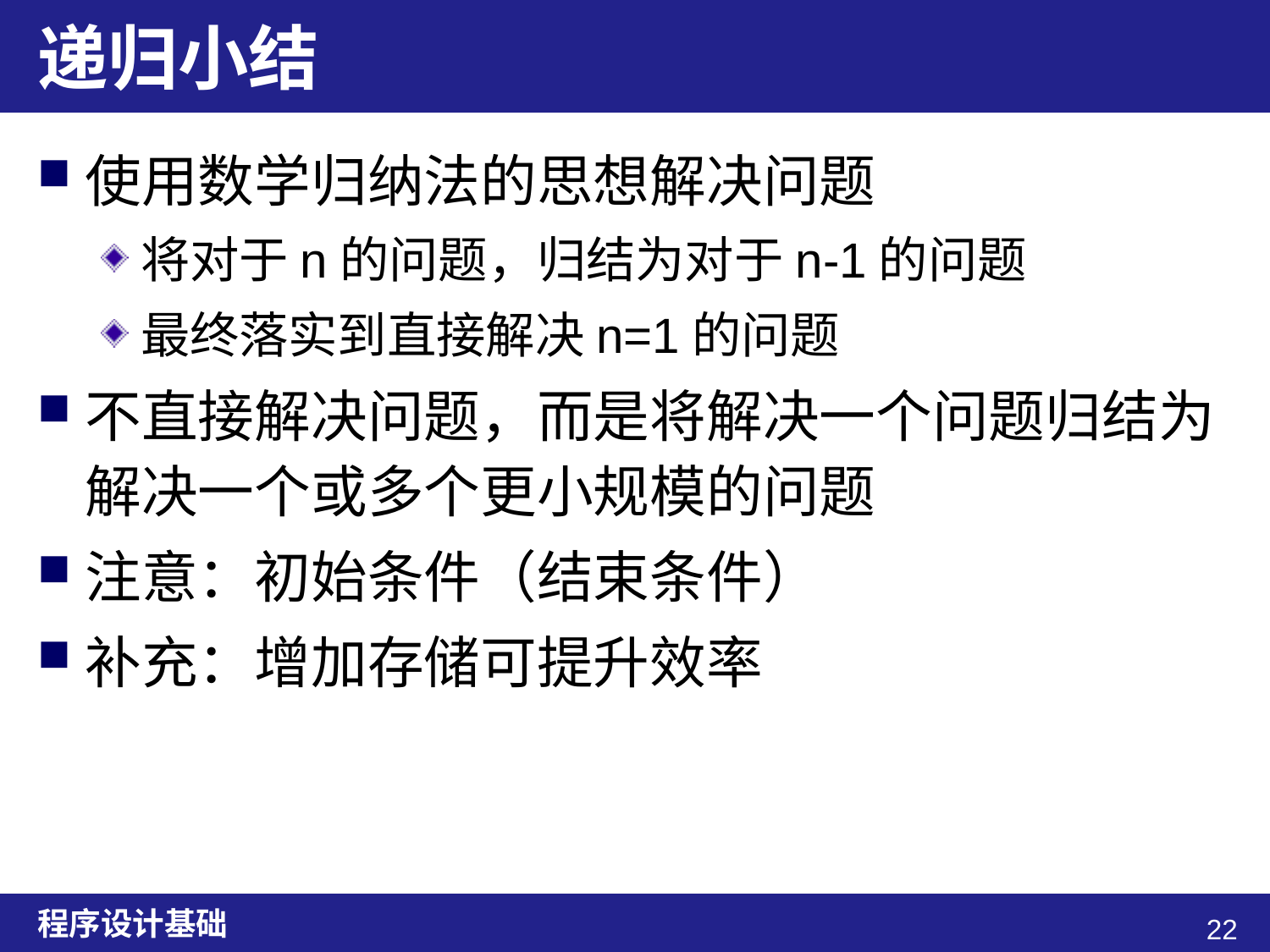

# 递归小结
使用数学归纳法的思想解决问题
将对于n的问题，归结为对于n-1的问题
最终落实到直接解决n=1的问题
不直接解决问题，而是将解决一个问题归结为解决一个或多个更小规模的问题
注意：初始条件（结束条件）
补充：增加存储可提升效率